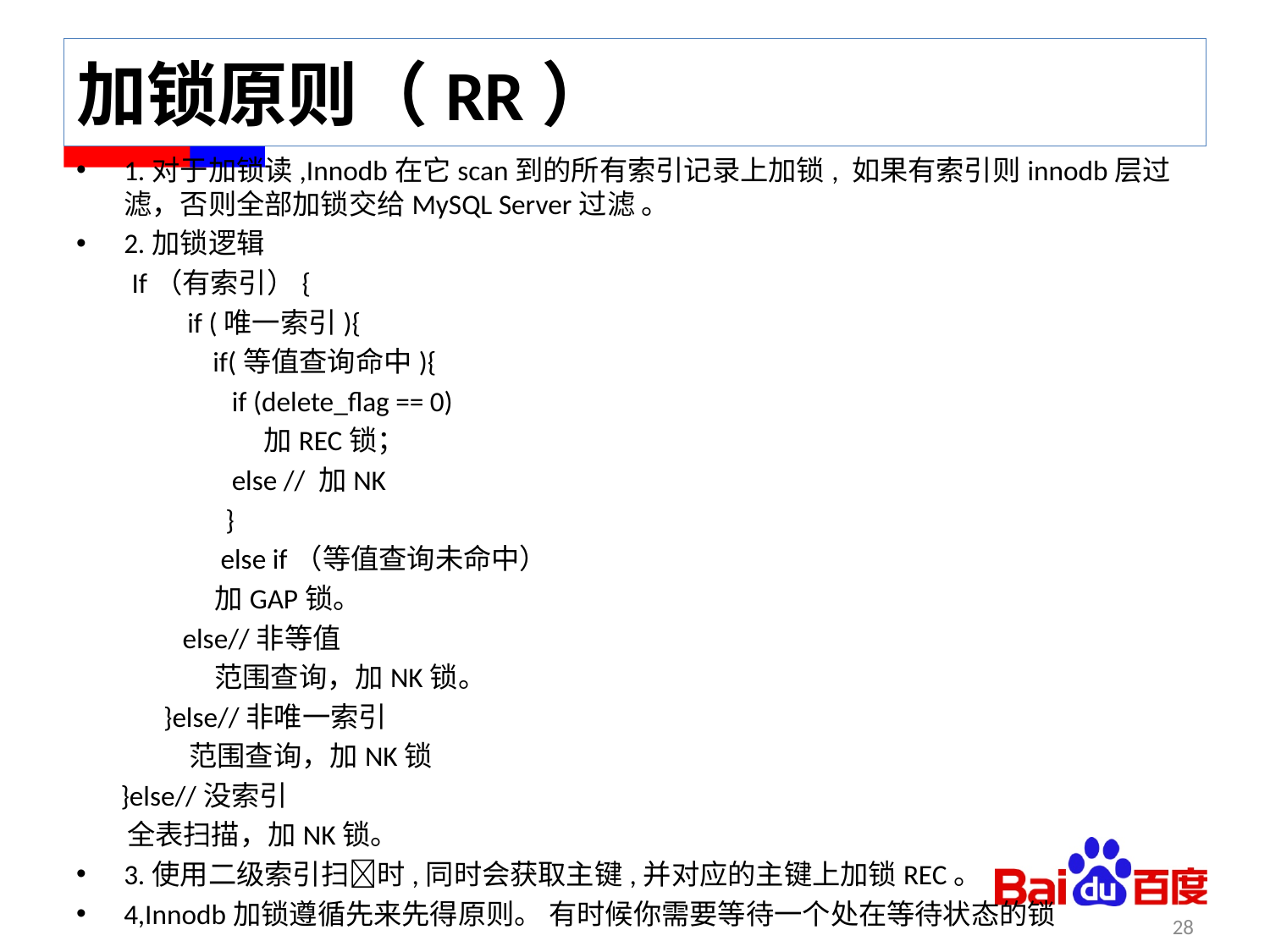

# 加锁原则（RR）
1.对于加锁读,Innodb在它scan到的所有索引记录上加锁, 如果有索引则innodb层过滤，否则全部加锁交给MySQL Server过滤 。
2.加锁逻辑
If（有索引）{
if (唯一索引){
    if(等值查询命中){
       if (delete_flag == 0)
           加REC锁；
       else // 加NK
      }
              else if（等值查询未命中）
            加GAP锁。
        else//非等值
            范围查询，加NK锁。
     }else//非唯一索引
        范围查询，加NK锁
       }else//没索引
       全表扫描，加NK锁。
3.使用二级索引扫􏰀时,同时会获取主键,并对应的主键上加锁REC。
4,Innodb加锁遵循先来先得原则。 有时候你需要等待一个处在等待状态的锁
28